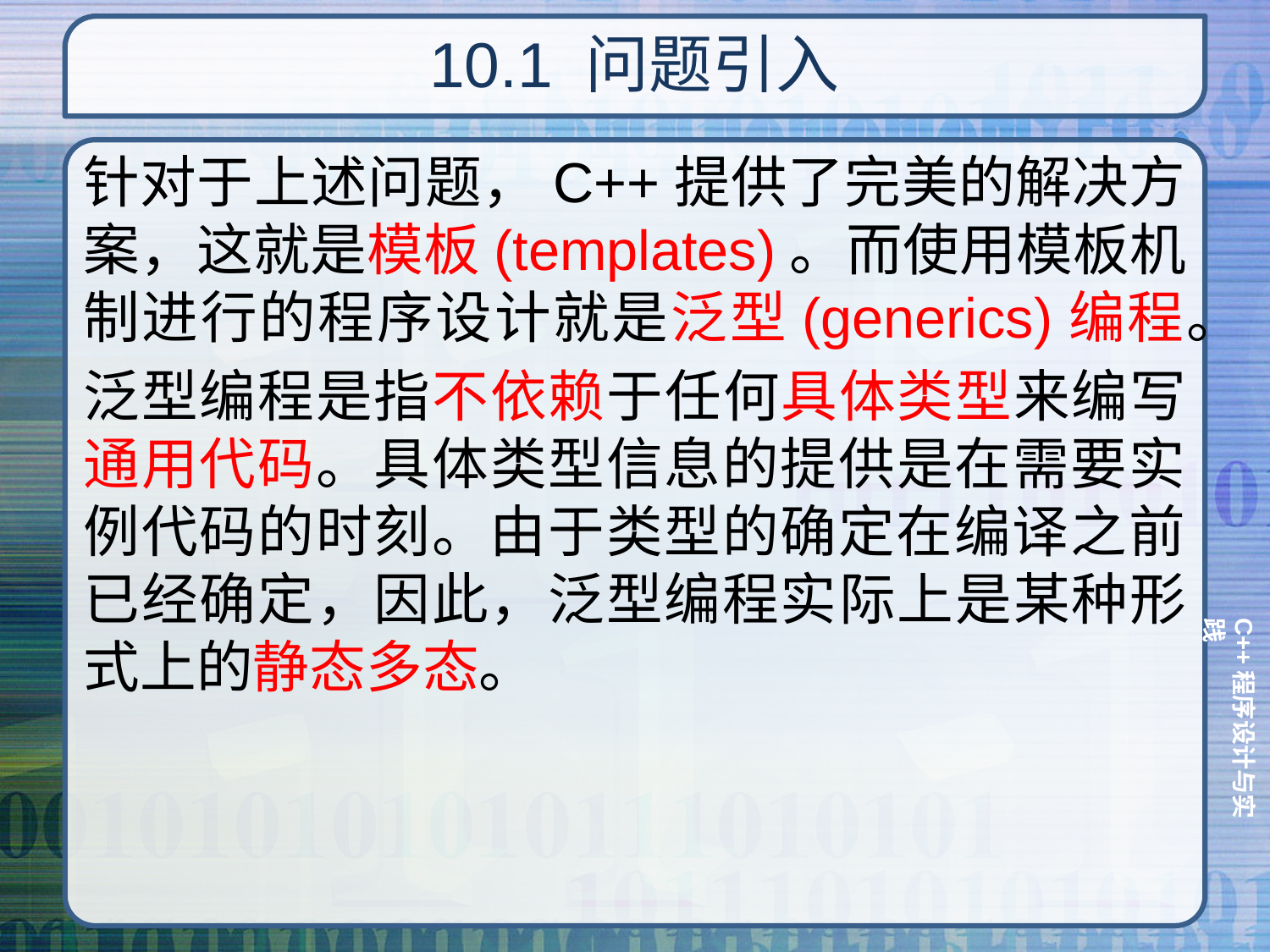

# 10.1 问题引入
针对于上述问题，C++提供了完美的解决方案，这就是模板(templates)。而使用模板机制进行的程序设计就是泛型(generics)编程。
泛型编程是指不依赖于任何具体类型来编写通用代码。具体类型信息的提供是在需要实例代码的时刻。由于类型的确定在编译之前已经确定，因此，泛型编程实际上是某种形式上的静态多态。